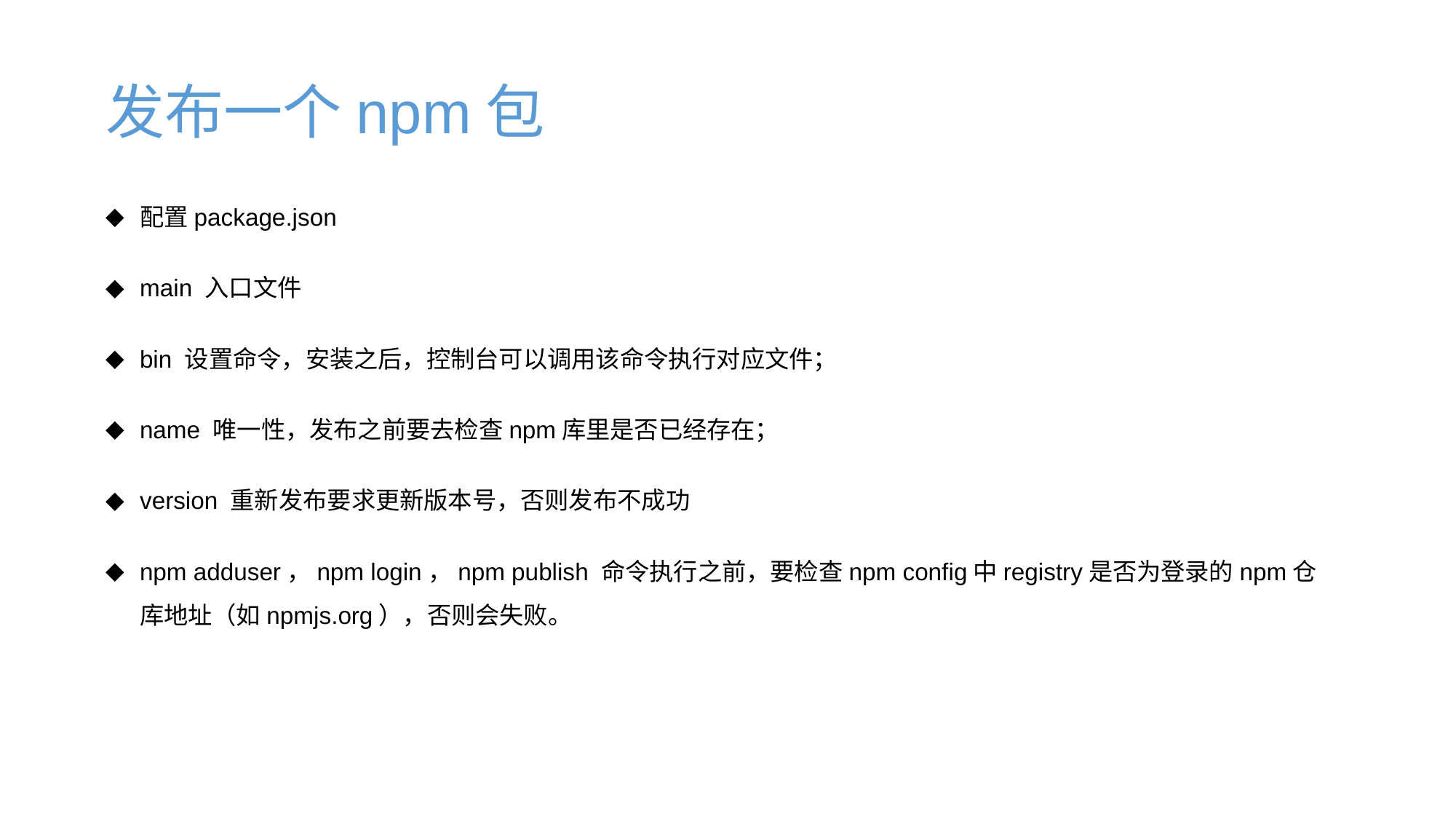

# 发布一个npm包
配置package.json
main 入口文件
bin 设置命令，安装之后，控制台可以调用该命令执行对应文件；
name 唯一性，发布之前要去检查npm库里是否已经存在；
version 重新发布要求更新版本号，否则发布不成功
npm adduser，npm login，npm publish 命令执行之前，要检查npm config中registry是否为登录的npm仓库地址（如npmjs.org），否则会失败。